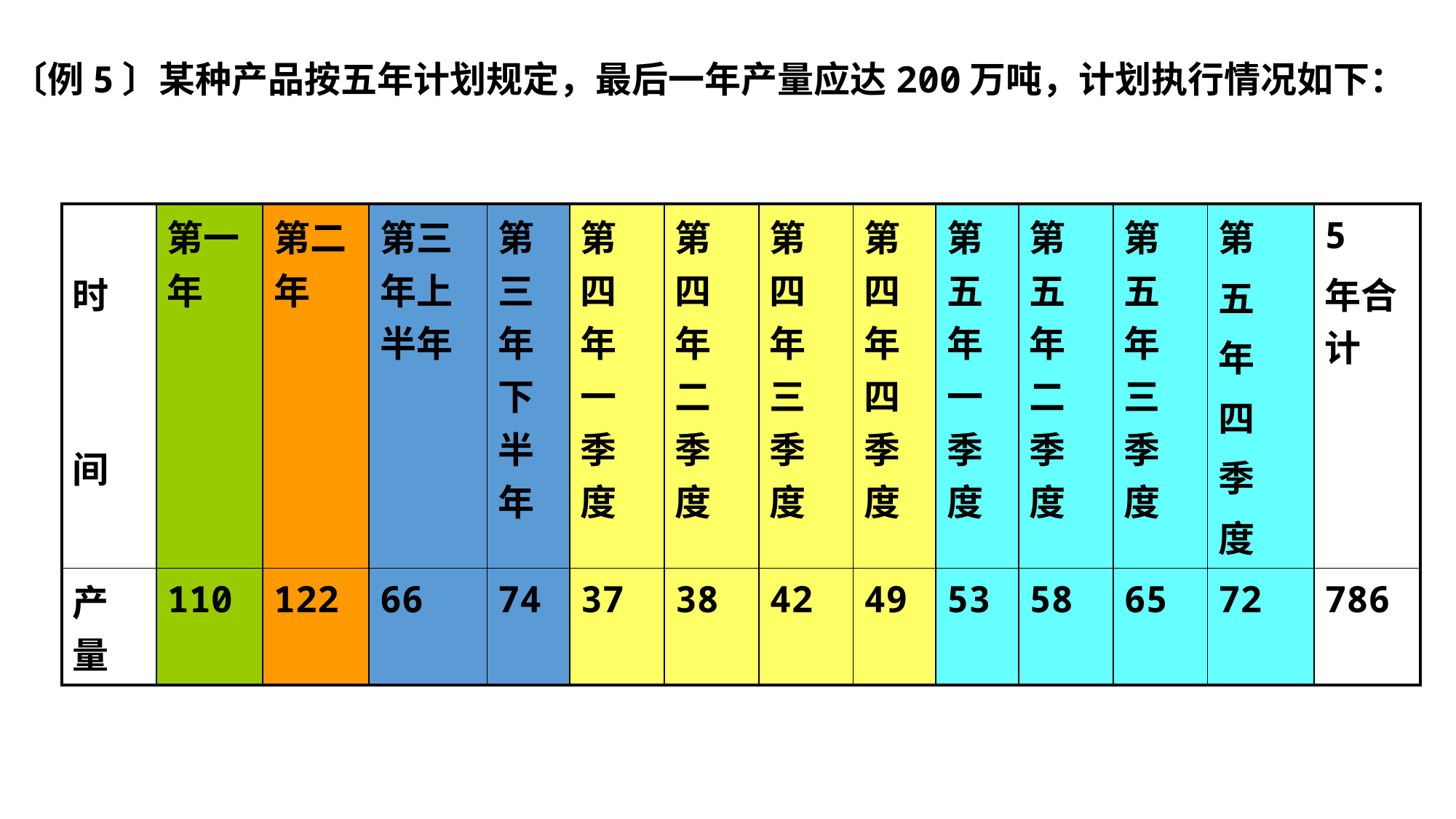

# 〔例5〕某种产品按五年计划规定，最后一年产量应达200万吨，计划执行情况如下：
| 时 间 | 第一年 | 第二年 | 第三年上半年 | 第三年下半年 | 第四年一季度 | 第四年二季度 | 第四年三季度 | 第四年四季度 | 第五年一季度 | 第五年二季度 | 第五年三季度 | 第 五 年 四 季 度 | 5 年合计 |
| --- | --- | --- | --- | --- | --- | --- | --- | --- | --- | --- | --- | --- | --- |
| 产量 | 110 | 122 | 66 | 74 | 37 | 38 | 42 | 49 | 53 | 58 | 65 | 72 | 786 |